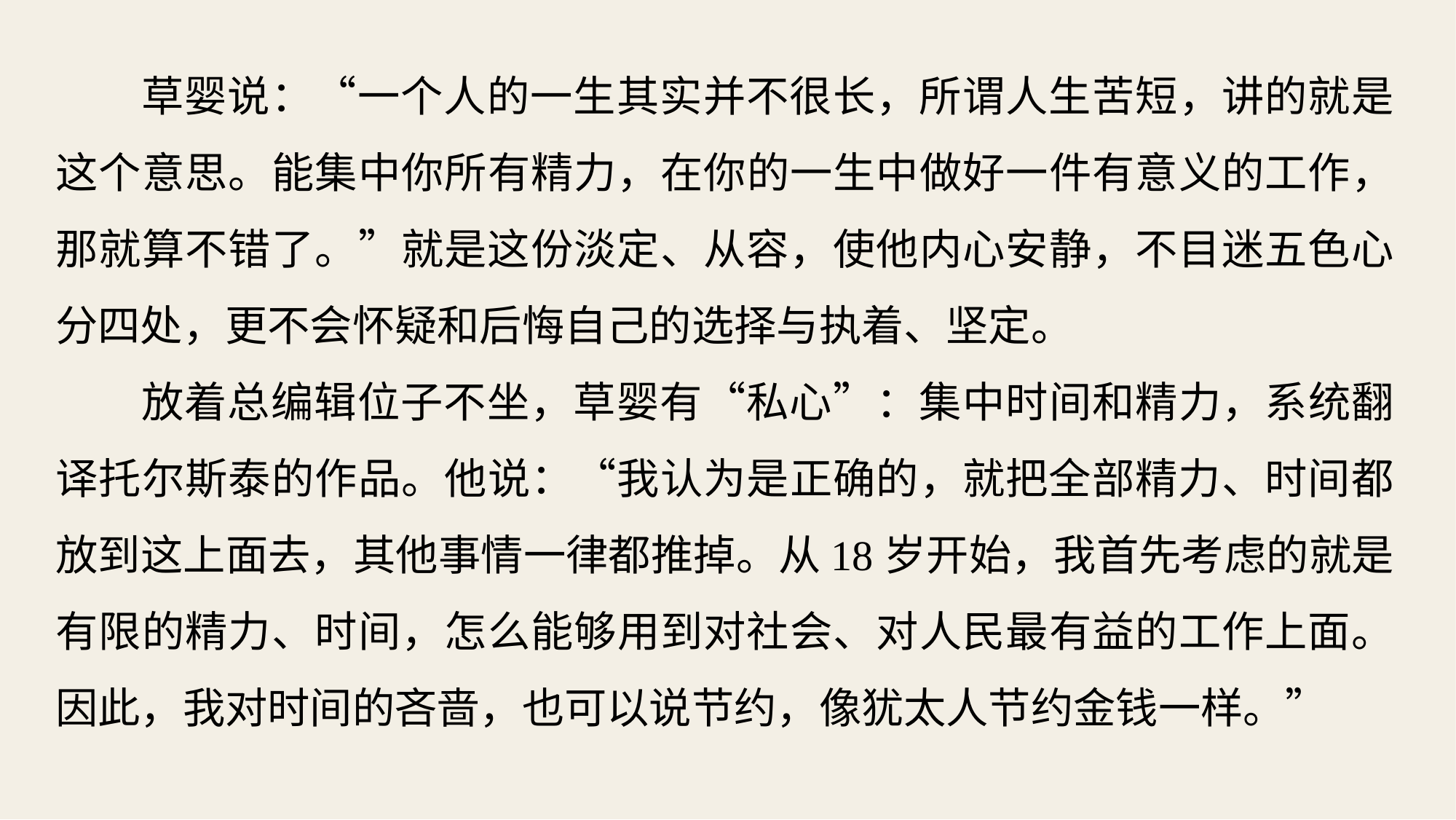

草婴说：“一个人的一生其实并不很长，所谓人生苦短，讲的就是这个意思。能集中你所有精力，在你的一生中做好一件有意义的工作，那就算不错了。”就是这份淡定、从容，使他内心安静，不目迷五色心分四处，更不会怀疑和后悔自己的选择与执着、坚定。
放着总编辑位子不坐，草婴有“私心”：集中时间和精力，系统翻译托尔斯泰的作品。他说：“我认为是正确的，就把全部精力、时间都放到这上面去，其他事情一律都推掉。从18岁开始，我首先考虑的就是有限的精力、时间，怎么能够用到对社会、对人民最有益的工作上面。因此，我对时间的吝啬，也可以说节约，像犹太人节约金钱一样。”